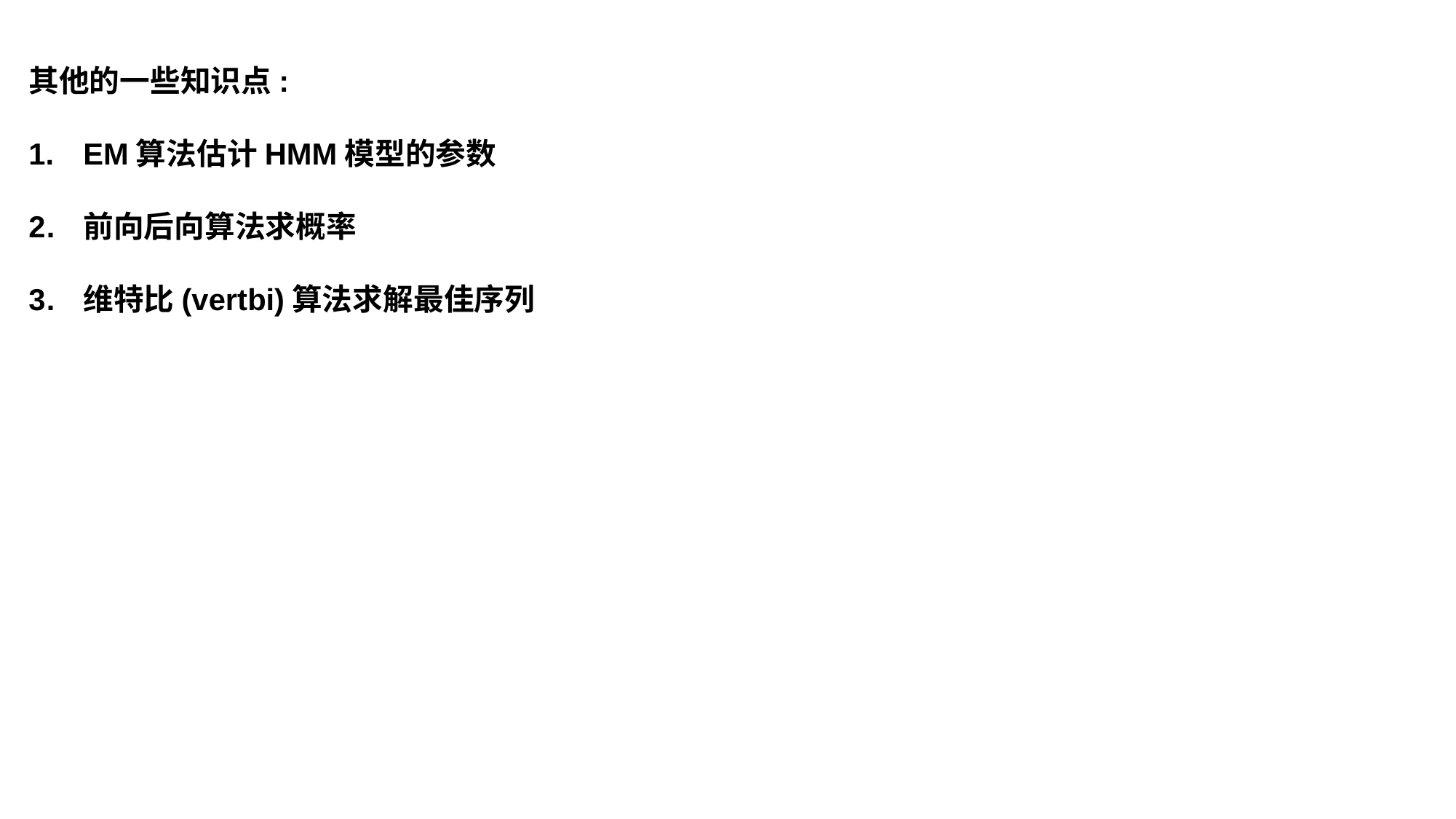

其他的一些知识点:

EM算法估计HMM模型的参数

前向后向算法求概率

维特比(vertbi)算法求解最佳序列